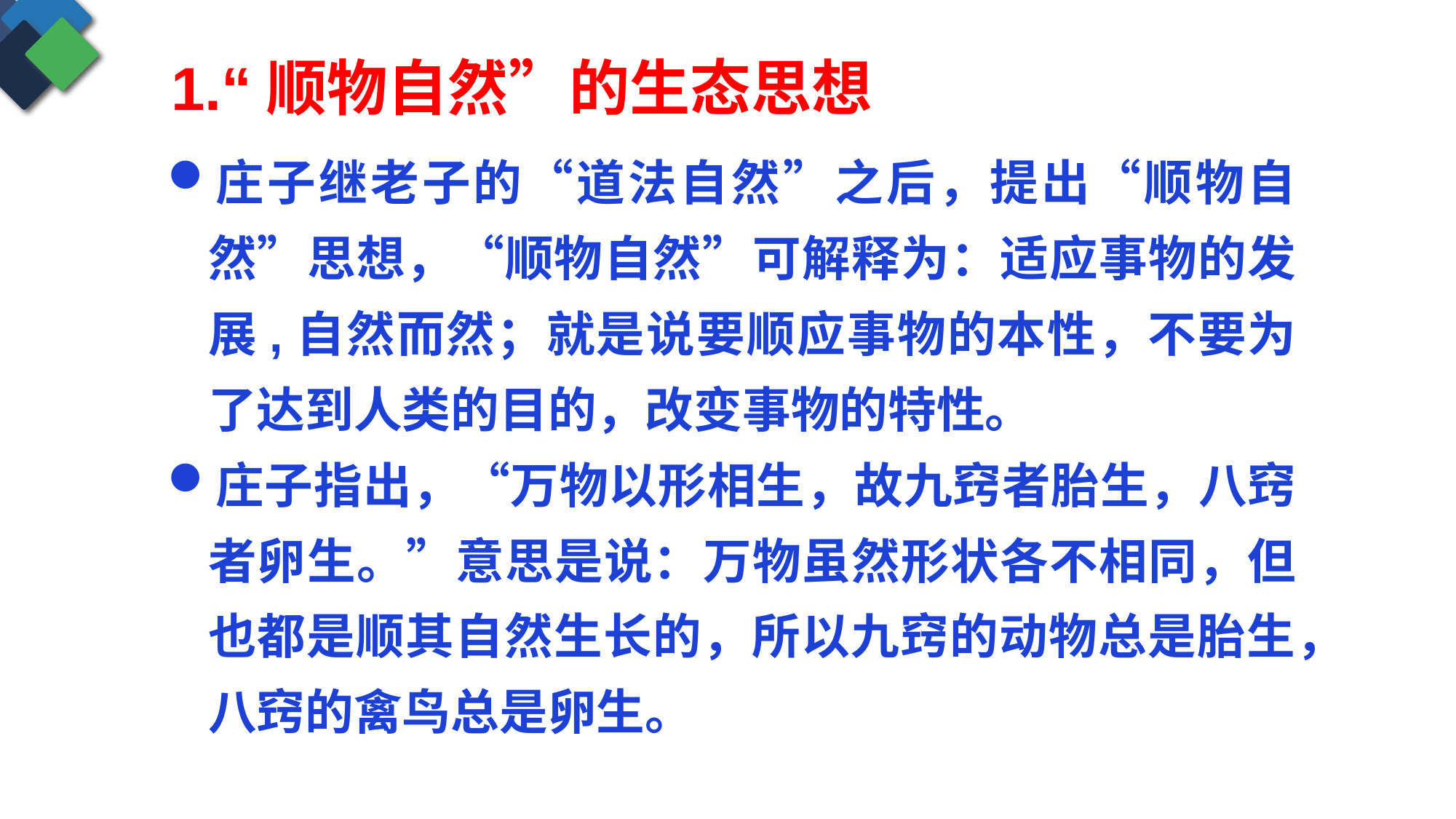

1.“顺物自然”的生态思想
庄子继老子的“道法自然”之后，提出“顺物自然”思想，“顺物自然”可解释为：适应事物的发展,自然而然；就是说要顺应事物的本性，不要为了达到人类的目的，改变事物的特性。
庄子指出，“万物以形相生，故九窍者胎生，八窍者卵生。”意思是说：万物虽然形状各不相同，但也都是顺其自然生长的，所以九窍的动物总是胎生，八窍的禽鸟总是卵生。